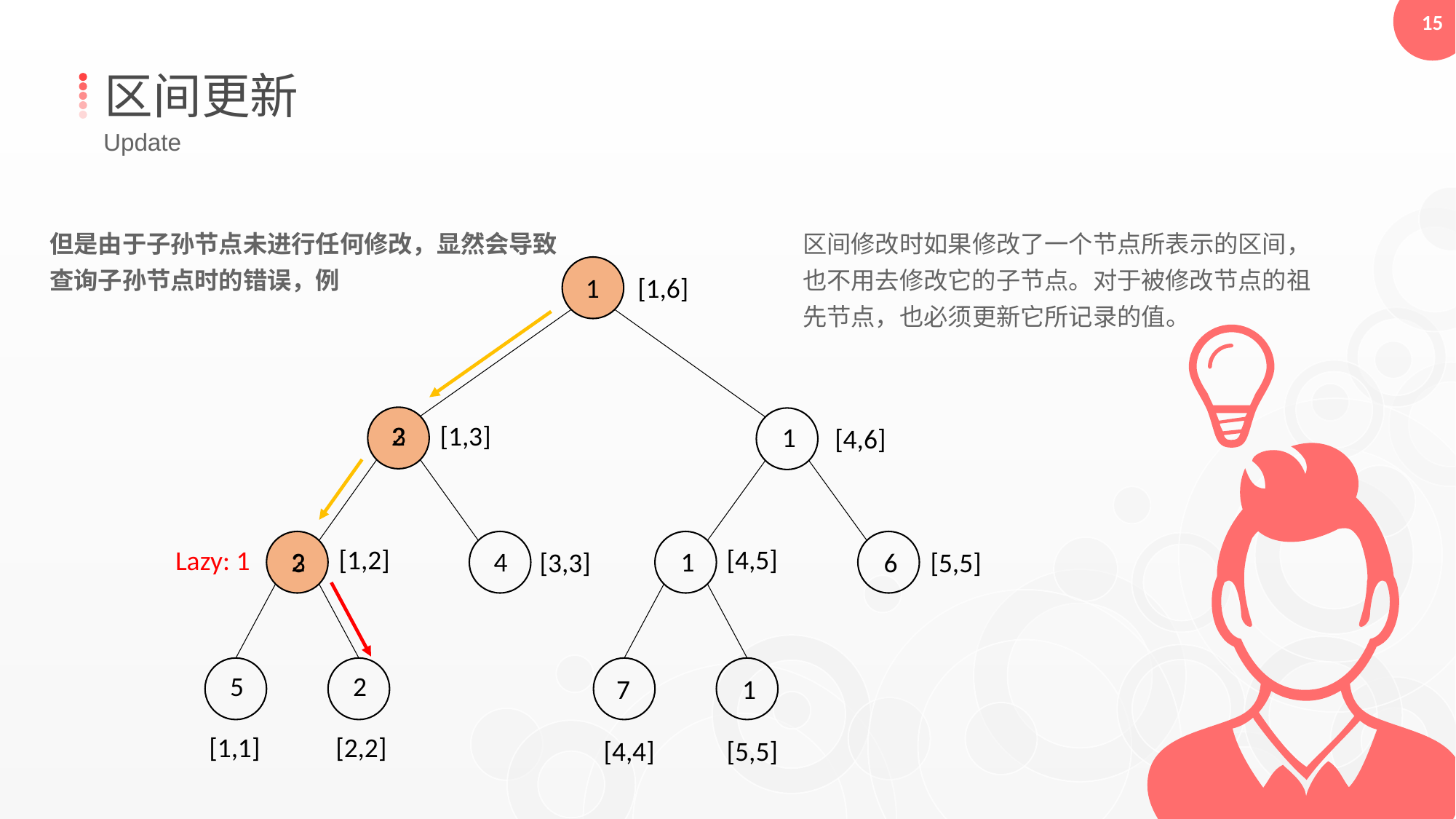

区间更新
Update
但是由于子孙节点未进行任何修改，显然会导致查询子孙节点时的错误，例
区间修改时如果修改了一个节点所表示的区间，也不用去修改它的子节点。对于被修改节点的祖先节点，也必须更新它所记录的值。

1
[1,6]

[1,3]
1
[4,6]

[4,5]
[1,2]
1
4
[3,3]
6
[5,5]

5
2
7
1
[1,1]
[2,2]
[4,4]
[5,5]

2
3

Lazy: 1
2
3